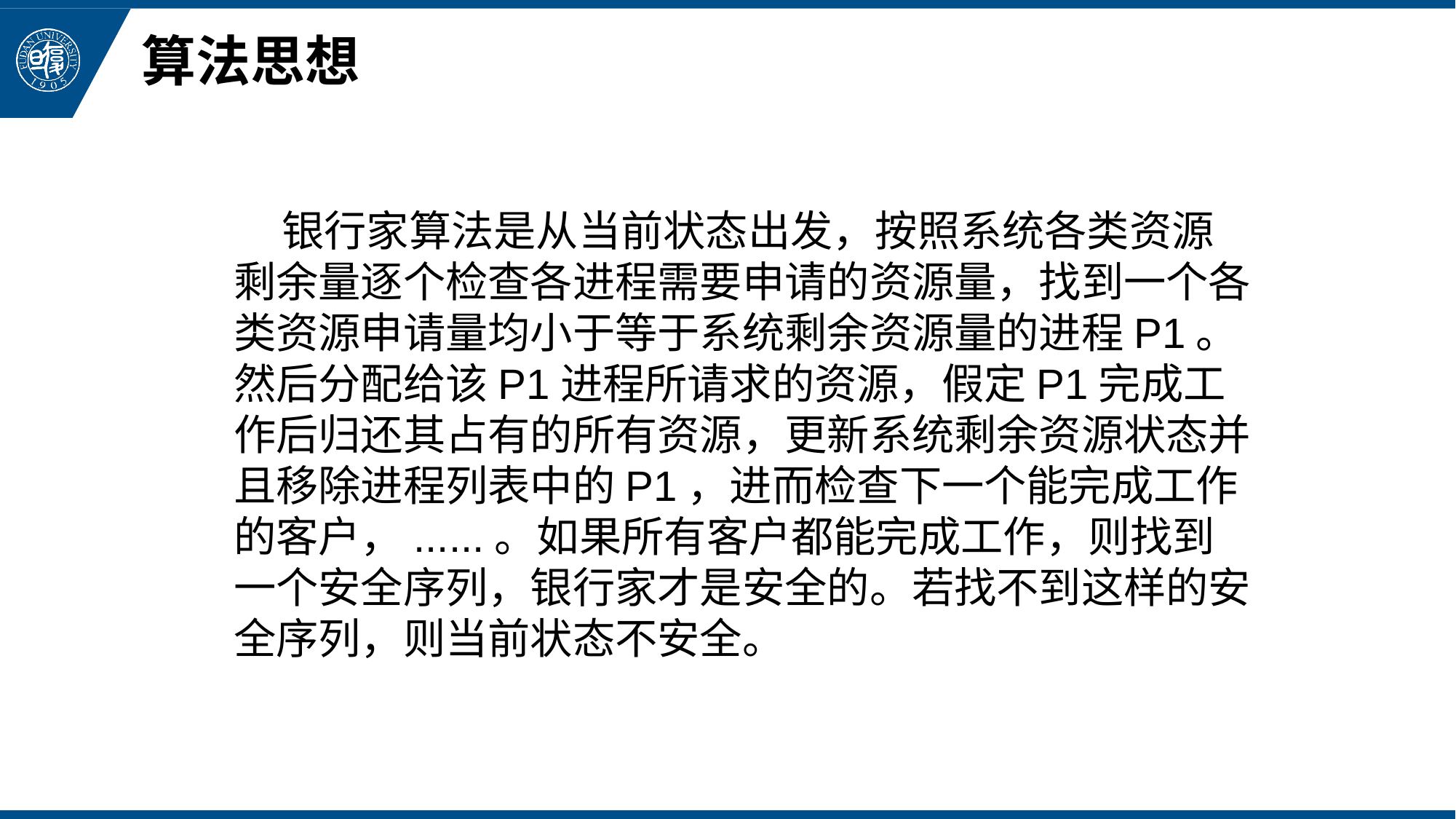

# 算法思想
    银行家算法是从当前状态出发，按照系统各类资源剩余量逐个检查各进程需要申请的资源量，找到一个各类资源申请量均小于等于系统剩余资源量的进程P1。然后分配给该P1进程所请求的资源，假定P1完成工作后归还其占有的所有资源，更新系统剩余资源状态并且移除进程列表中的P1，进而检查下一个能完成工作的客户，......。如果所有客户都能完成工作，则找到一个安全序列，银行家才是安全的。若找不到这样的安全序列，则当前状态不安全。